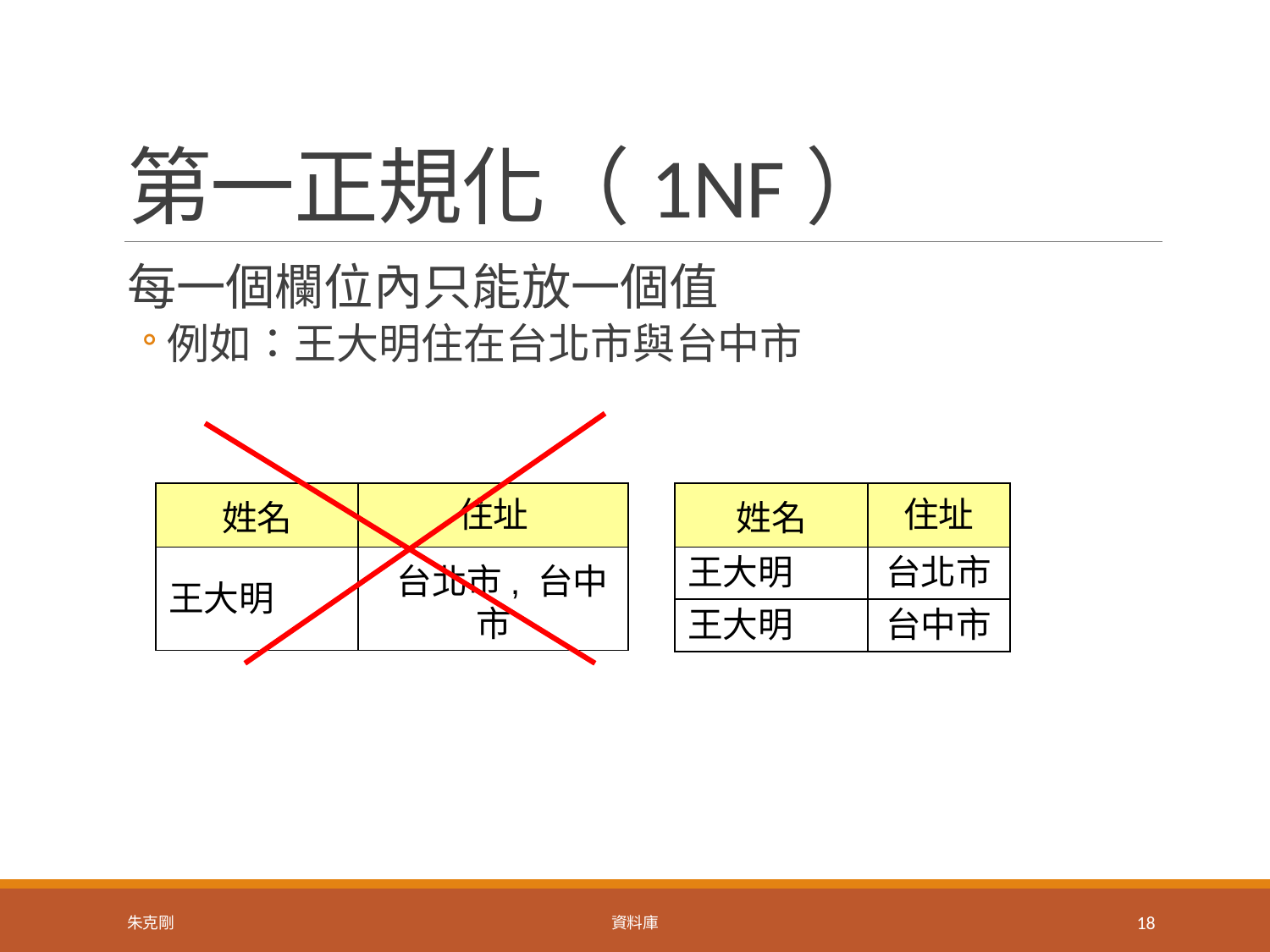

# 第一正規化（1NF）
每一個欄位內只能放一個值
例如：王大明住在台北市與台中市

| 姓名 | 住址 |
| --- | --- |
| 王大明 | 台北市, 台中市 |
| 姓名 | 住址 |
| --- | --- |
| 王大明 | 台北市 |
| 王大明 | 台中市 |
朱克剛
資料庫
18